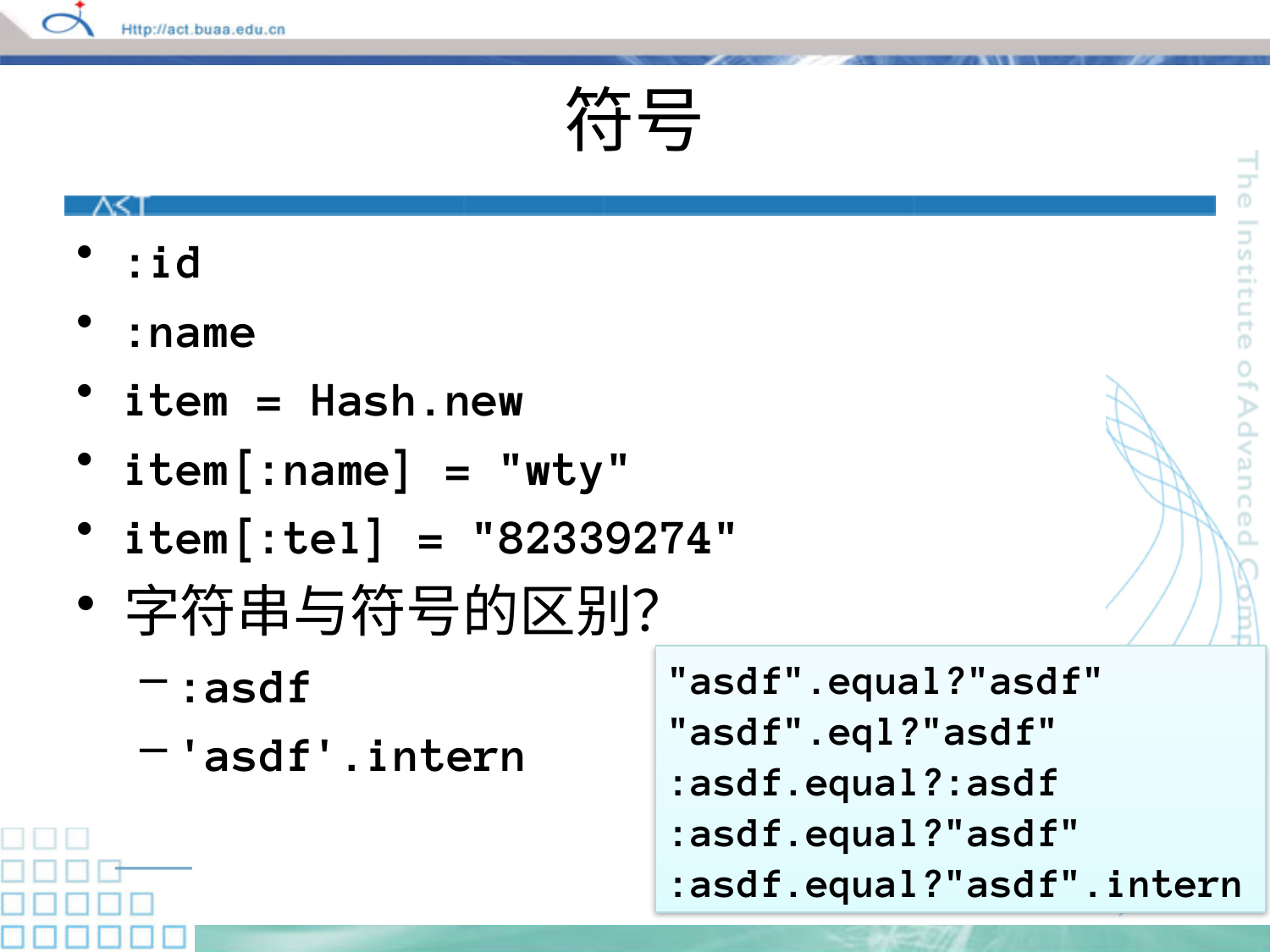

# 符号
:id
:name
item = Hash.new
item[:name] = "wty"
item[:tel] = "82339274"
字符串与符号的区别？
:asdf
'asdf'.intern
"asdf".equal?"asdf"
"asdf".eql?"asdf"
:asdf.equal?:asdf
:asdf.equal?"asdf"
:asdf.equal?"asdf".intern